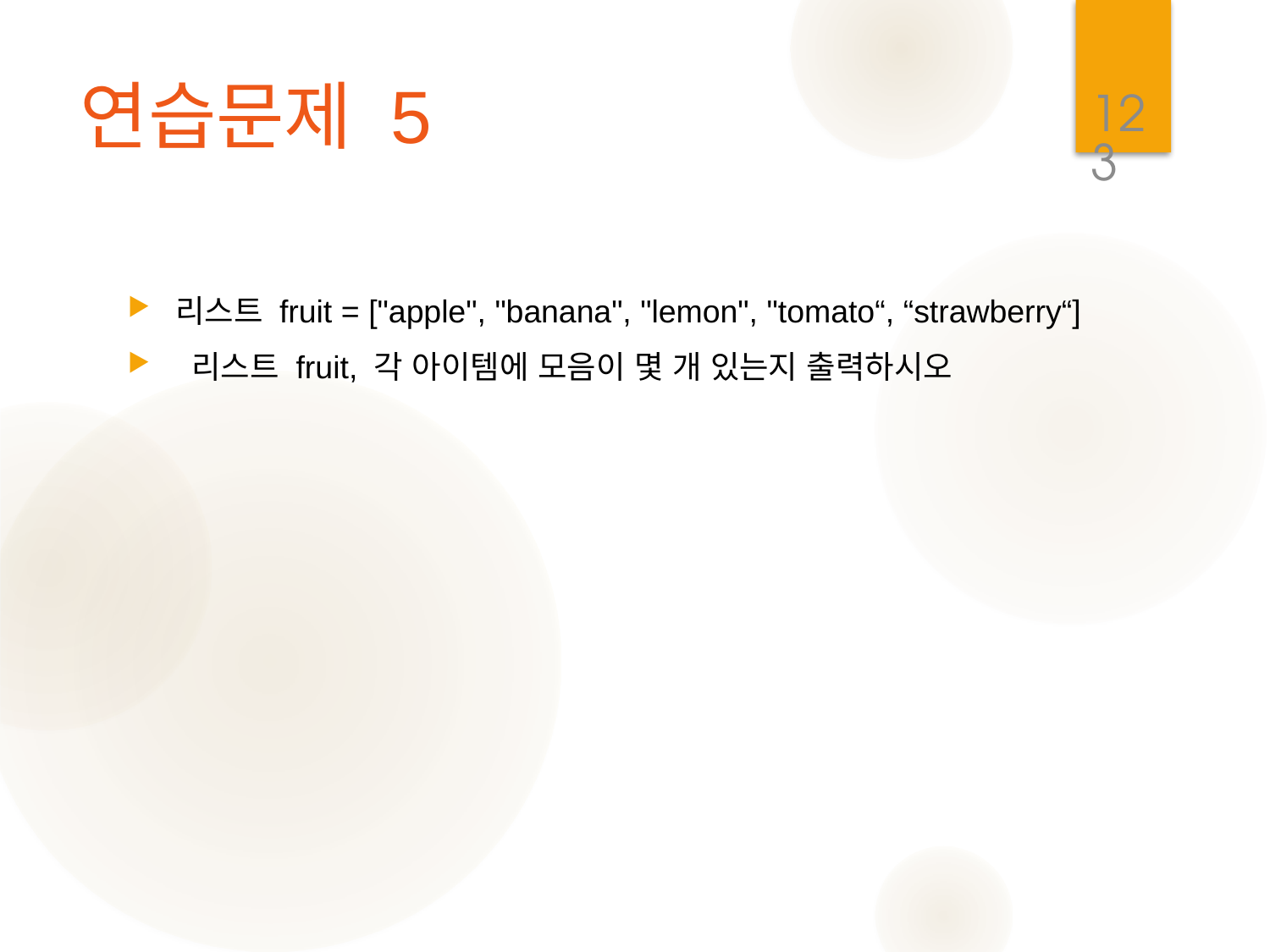

123
# 연습문제 5
리스트 fruit = ["apple", "banana", "lemon", "tomato“, “strawberry“]
 리스트 fruit, 각 아이템에 모음이 몇 개 있는지 출력하시오